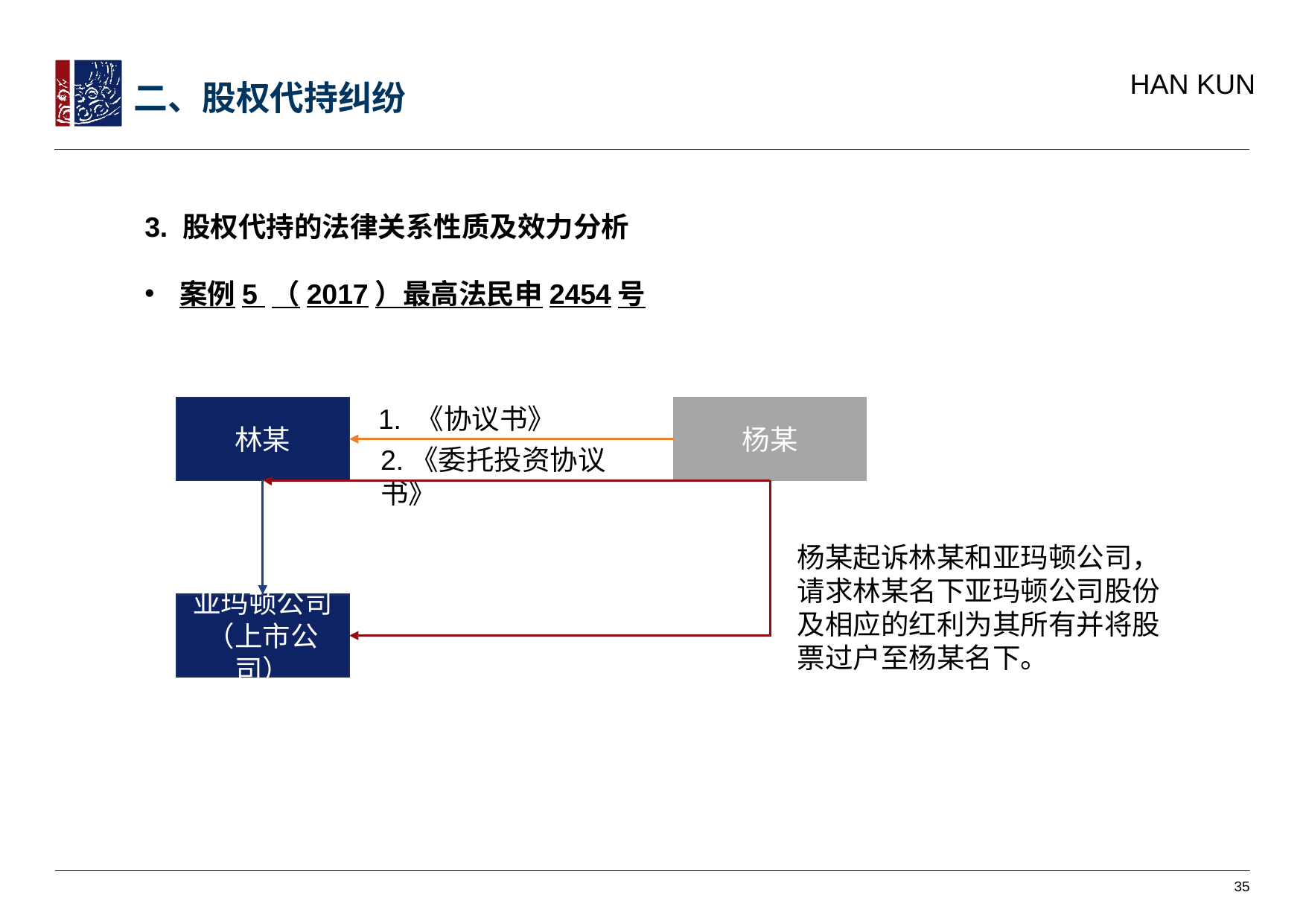

二、股权代持纠纷
3. 股权代持的法律关系性质及效力分析

案例5 （2017）最高法民申2454号
1. 《协议书》
林某
杨某
2.《委托投资协议书》
杨某起诉林某和亚玛顿公司，请求林某名下亚玛顿公司股份及相应的红利为其所有并将股票过户至杨某名下。
亚玛顿公司
（上市公司）